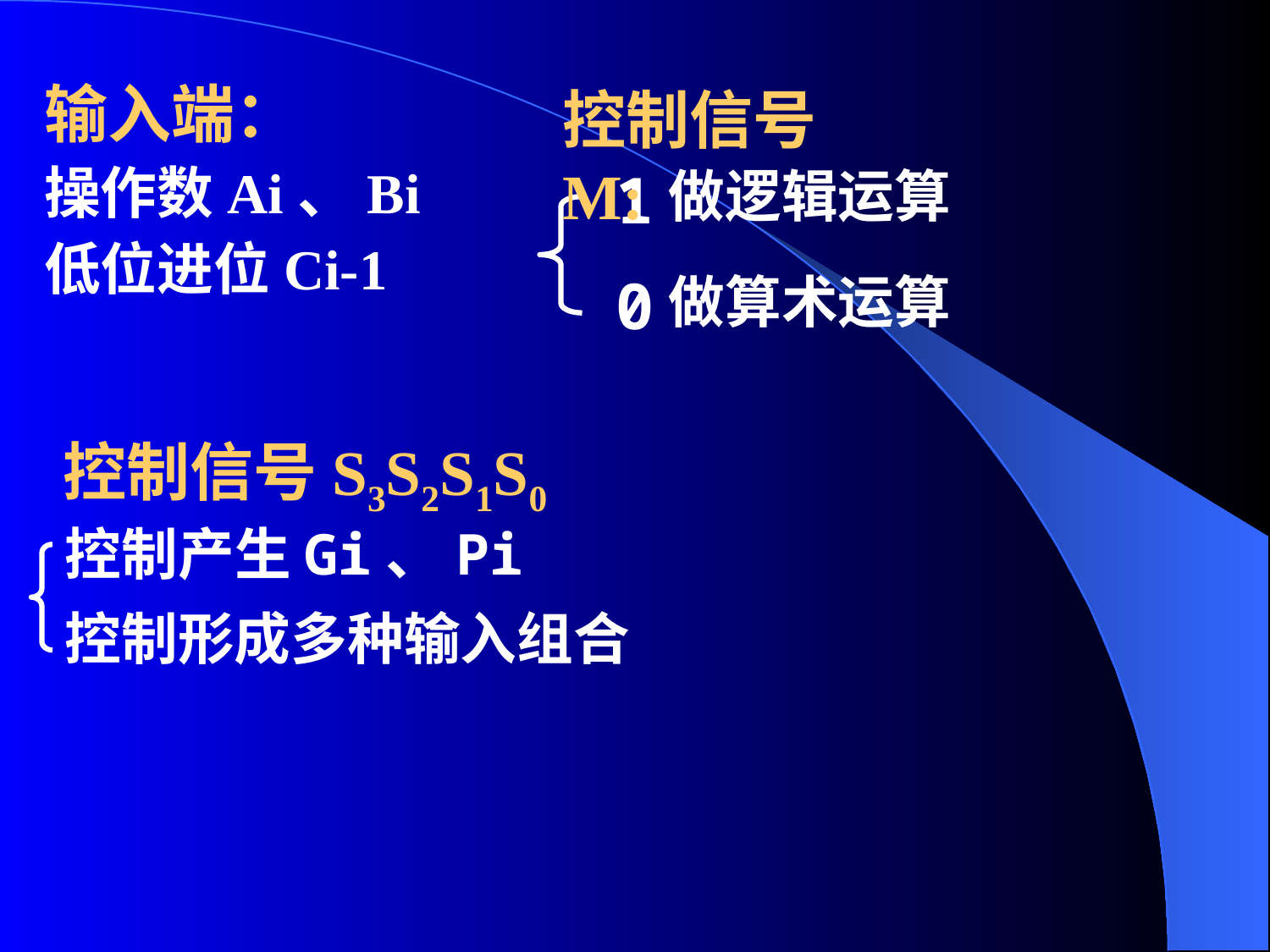

控制信号M:
1
做逻辑运算

0
做算术运算
输入端：
操作数Ai、Bi
低位进位Ci-1
控制信号S3S2S1S0
控制产生Gi、Pi

控制形成多种输入组合